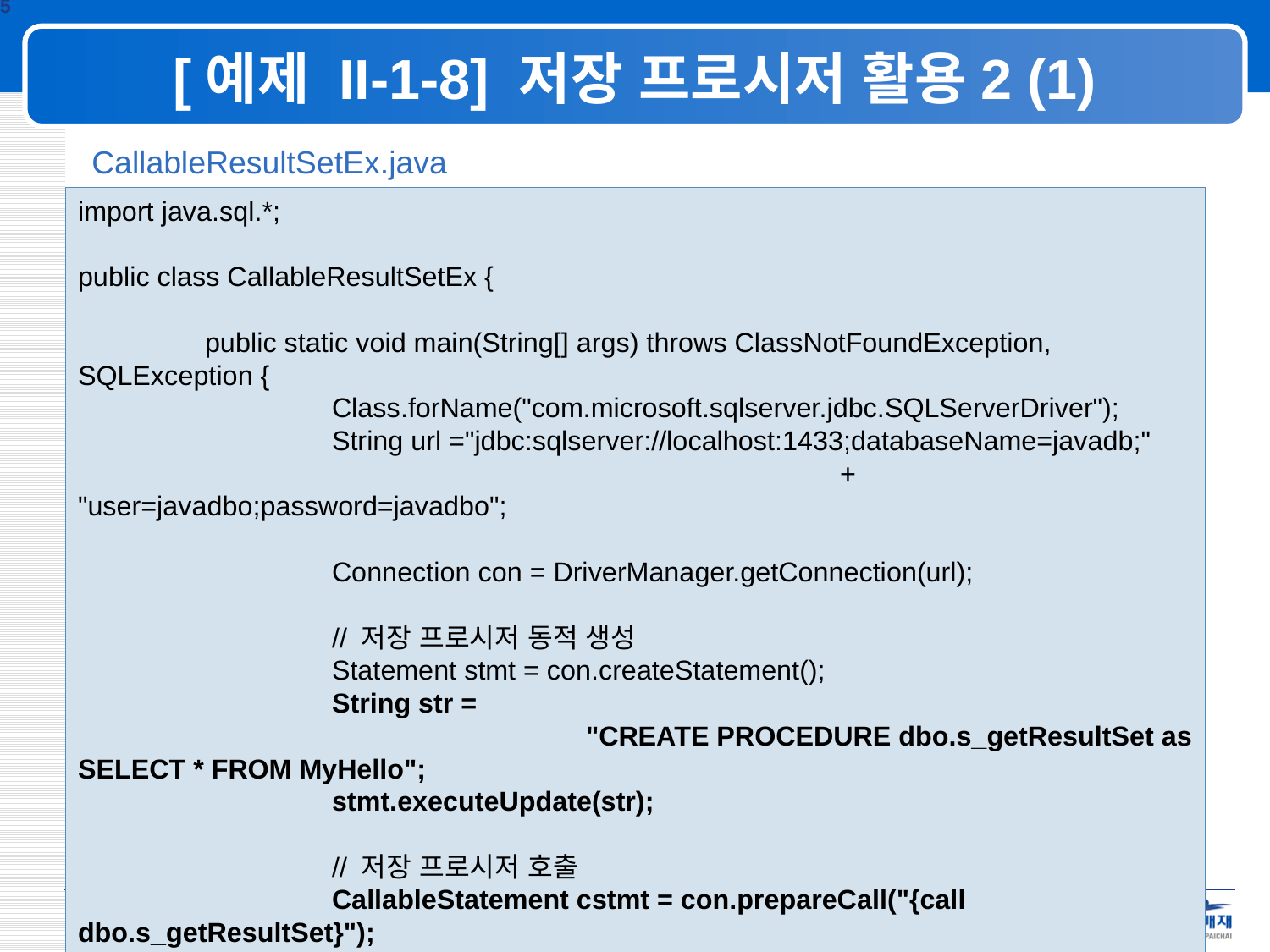

15
# [예제 II-1-8] 저장 프로시저 활용2 (1)
CallableResultSetEx.java
import java.sql.*;

public class CallableResultSetEx {

	public static void main(String[] args) throws ClassNotFoundException, SQLException {
		Class.forName("com.microsoft.sqlserver.jdbc.SQLServerDriver");
		String url ="jdbc:sqlserver://localhost:1433;databaseName=javadb;"
						+ "user=javadbo;password=javadbo";

		Connection con = DriverManager.getConnection(url);

		// 저장 프로시저 동적 생성
		Statement stmt = con.createStatement();
		String str =
				"CREATE PROCEDURE dbo.s_getResultSet as SELECT * FROM MyHello";
		stmt.executeUpdate(str);

		// 저장 프로시저 호출
		CallableStatement cstmt = con.prepareCall("{call dbo.s_getResultSet}");
		ResultSet rs = cstmt.executeQuery();
15